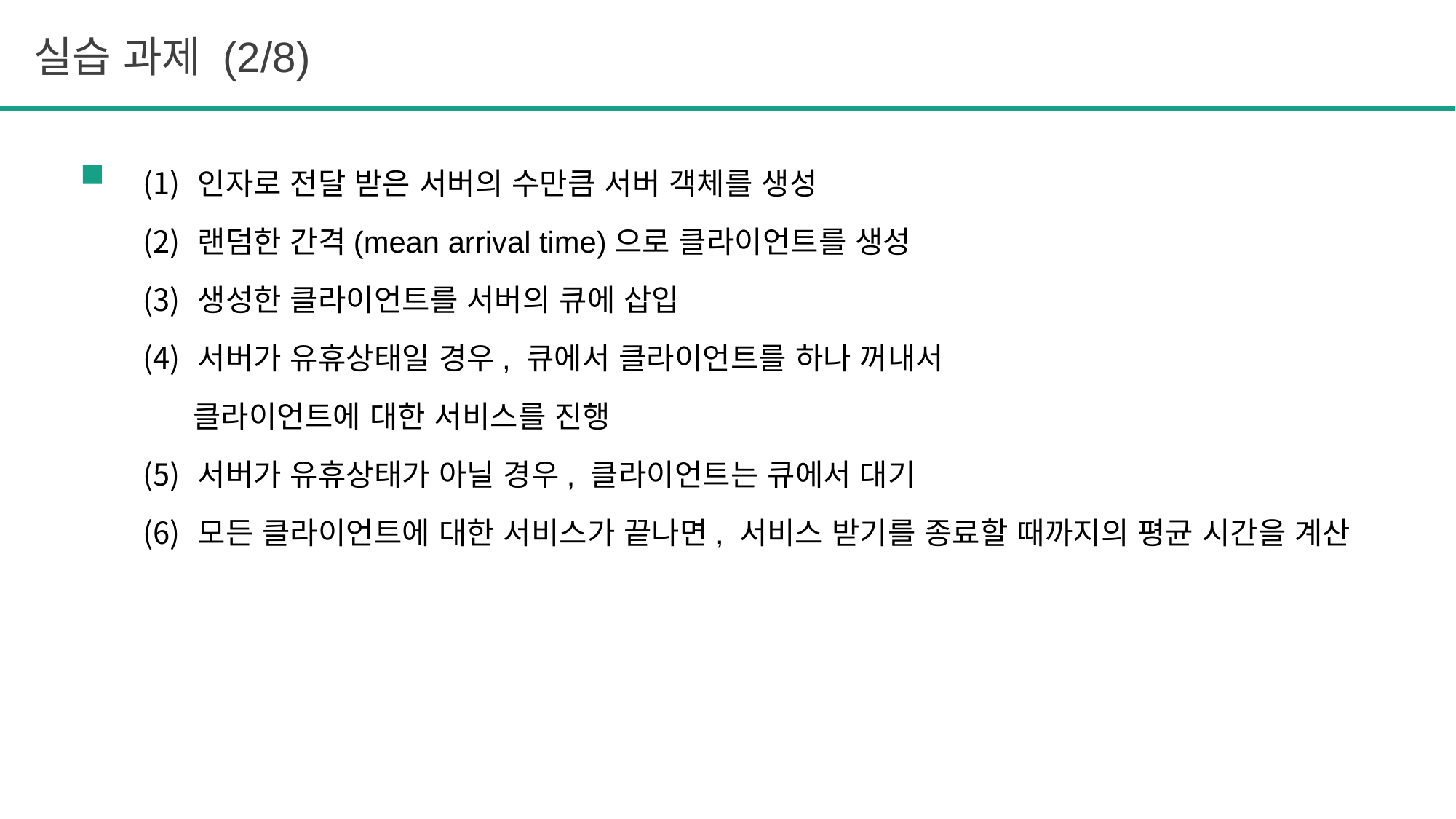

실습 과제 (2/8)
인자로 전달 받은 서버의 수만큼 서버 객체를 생성
랜덤한 간격(mean arrival time)으로 클라이언트를 생성
생성한 클라이언트를 서버의 큐에 삽입
서버가 유휴상태일 경우, 큐에서 클라이언트를 하나 꺼내서
     클라이언트에 대한 서비스를 진행
서버가 유휴상태가 아닐 경우, 클라이언트는 큐에서 대기
모든 클라이언트에 대한 서비스가 끝나면, 서비스 받기를 종료할 때까지의 평균 시간을 계산